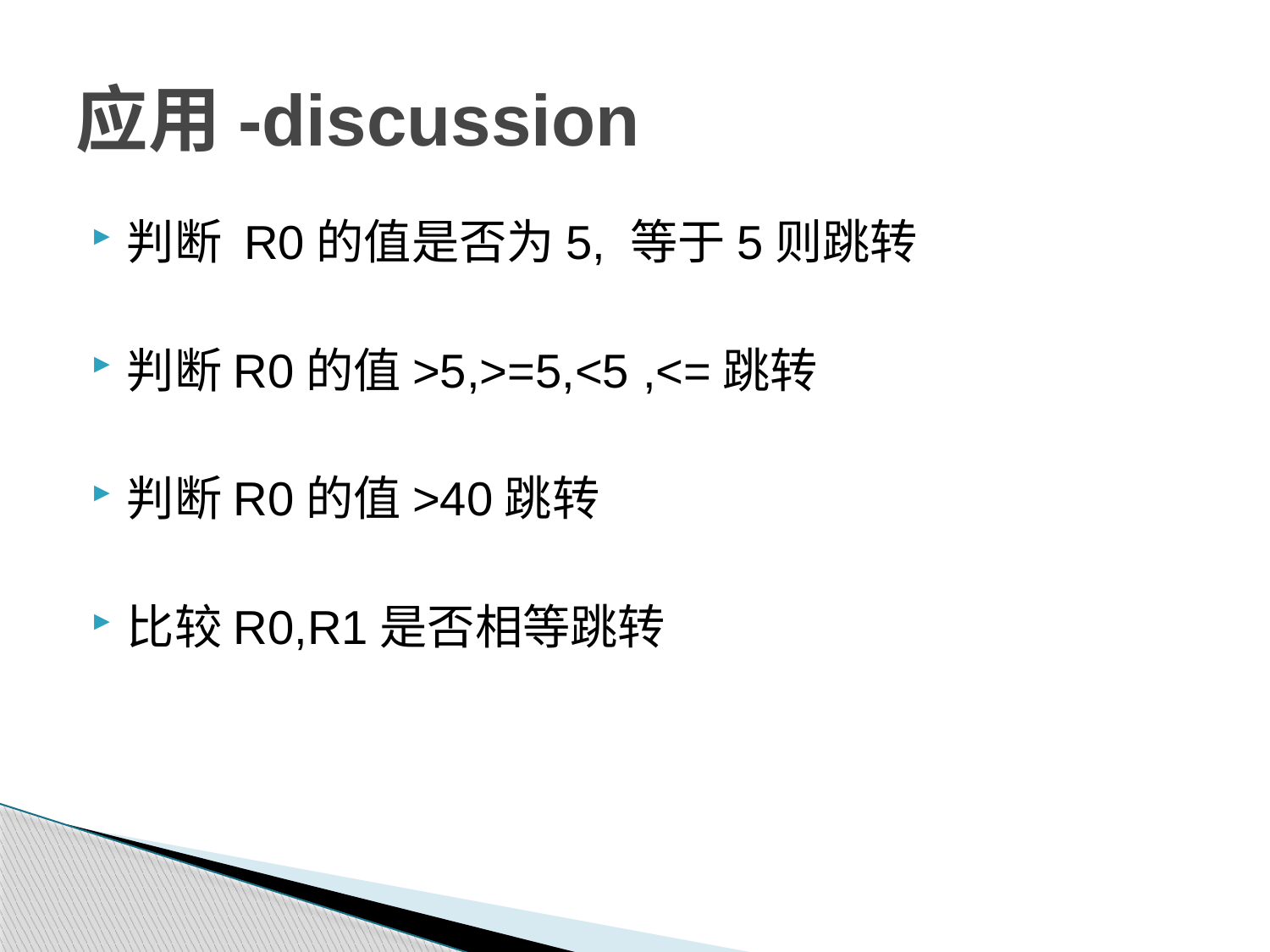

# 应用-discussion
判断 R0的值是否为5, 等于5则跳转

判断R0的值>5,>=5,<5 ,<=跳转

判断R0的值>40跳转

比较R0,R1是否相等跳转